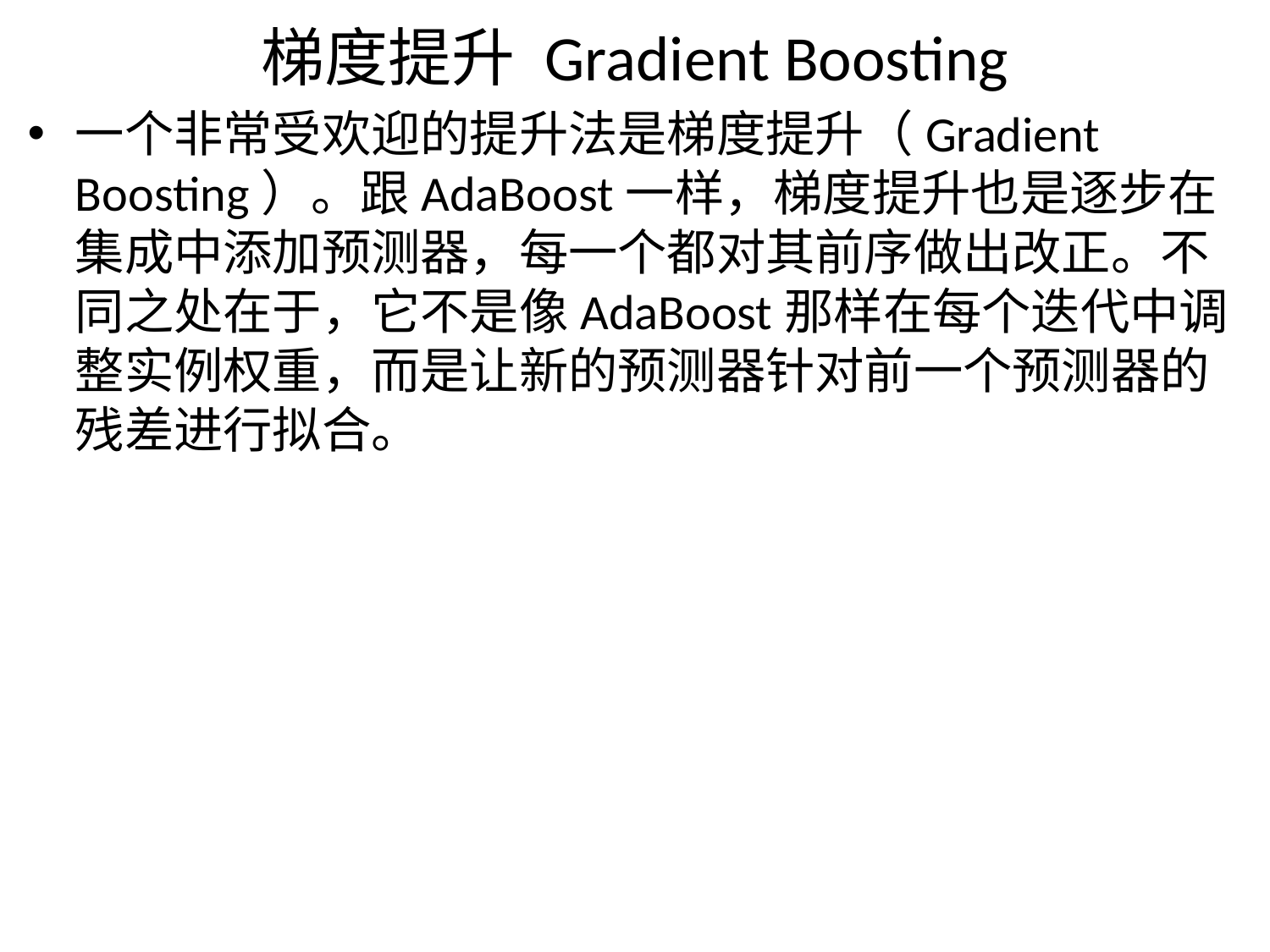

# 梯度提升 Gradient Boosting
一个非常受欢迎的提升法是梯度提升（Gradient Boosting）。跟AdaBoost一样，梯度提升也是逐步在集成中添加预测器，每一个都对其前序做出改正。不同之处在于，它不是像AdaBoost那样在每个迭代中调整实例权重，而是让新的预测器针对前一个预测器的残差进行拟合。